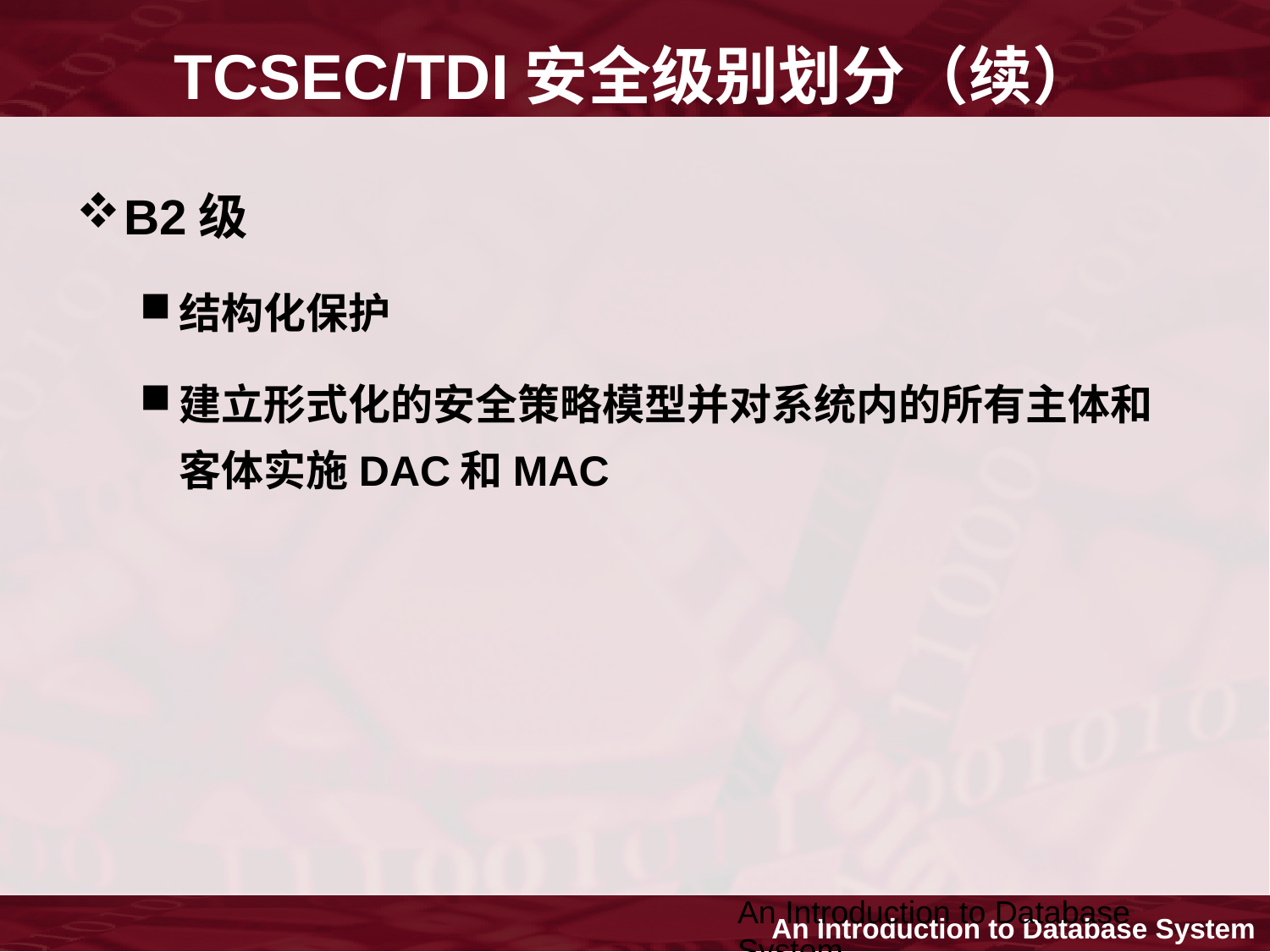

TCSEC/TDI安全级别划分（续）
B2级
结构化保护
建立形式化的安全策略模型并对系统内的所有主体和客体实施DAC和MAC

# An Introduction to Database System